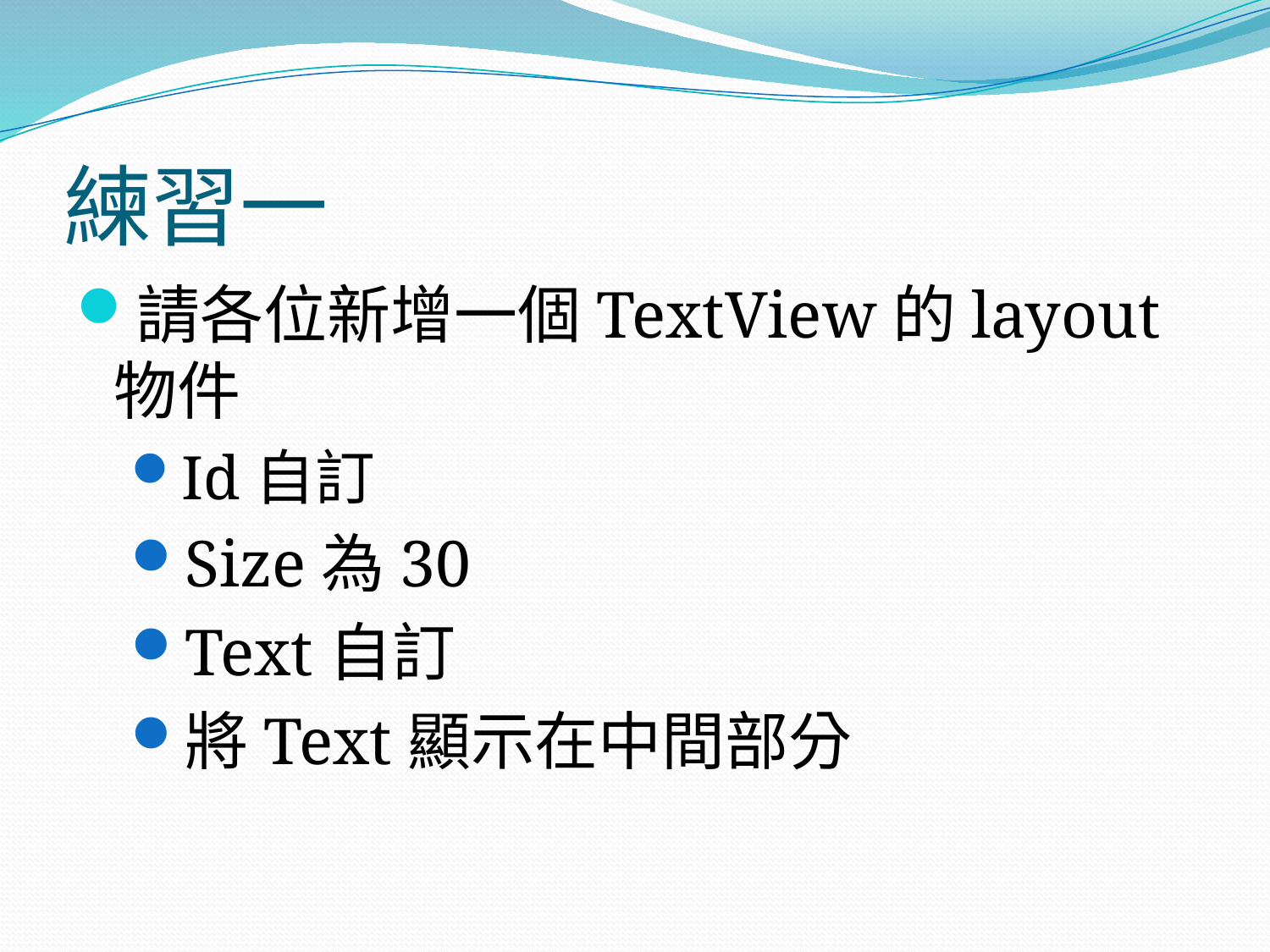

# 練習一
請各位新增一個TextView的layout物件
Id自訂
Size為30
Text自訂
將Text顯示在中間部分